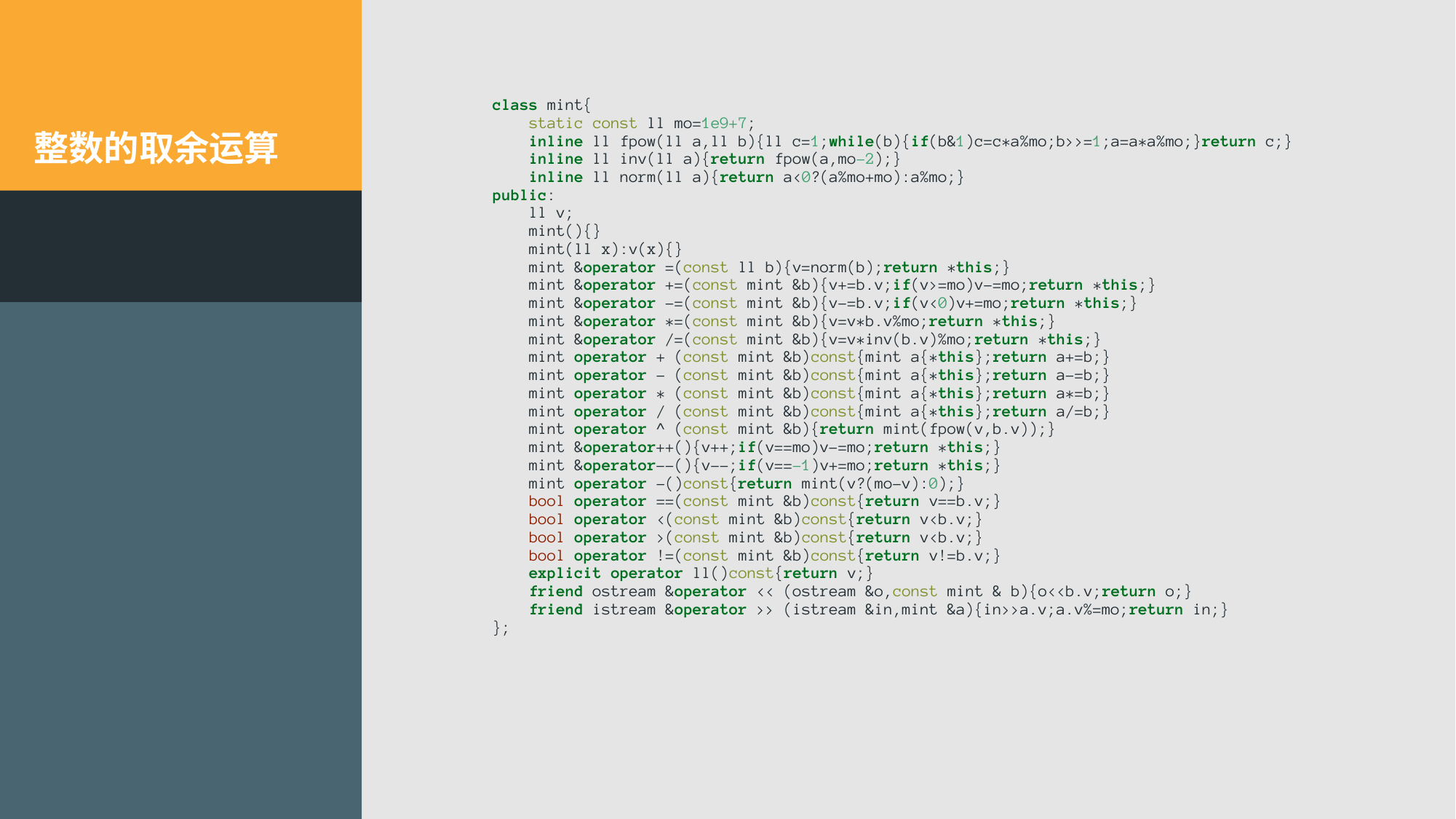

class mint{
    static const ll mo=1e9+7;
    inline ll fpow(ll a,ll b){ll c=1;while(b){if(b&1)c=c*a%mo;b>>=1;a=a*a%mo;}return c;}
    inline ll inv(ll a){return fpow(a,mo-2);}
    inline ll norm(ll a){return a<0?(a%mo+mo):a%mo;}
public:
    ll v;
    mint(){}
    mint(ll x):v(x){}
    mint &operator =(const ll b){v=norm(b);return *this;}
    mint &operator +=(const mint &b){v+=b.v;if(v>=mo)v-=mo;return *this;}
    mint &operator -=(const mint &b){v-=b.v;if(v<0)v+=mo;return *this;}
    mint &operator *=(const mint &b){v=v*b.v%mo;return *this;}
    mint &operator /=(const mint &b){v=v*inv(b.v)%mo;return *this;}
    mint operator + (const mint &b)const{mint a{*this};return a+=b;}
    mint operator - (const mint &b)const{mint a{*this};return a-=b;}
    mint operator * (const mint &b)const{mint a{*this};return a*=b;}
    mint operator / (const mint &b)const{mint a{*this};return a/=b;}
    mint operator ^ (const mint &b){return mint(fpow(v,b.v));}
    mint &operator++(){v++;if(v==mo)v-=mo;return *this;}
    mint &operator--(){v--;if(v==-1)v+=mo;return *this;}
    mint operator -()const{return mint(v?(mo-v):0);}
    bool operator ==(const mint &b)const{return v==b.v;}
    bool operator <(const mint &b)const{return v<b.v;}
    bool operator >(const mint &b)const{return v<b.v;}
    bool operator !=(const mint &b)const{return v!=b.v;}
    explicit operator ll()const{return v;}
    friend ostream &operator << (ostream &o,const mint & b){o<<b.v;return o;}
    friend istream &operator >> (istream &in,mint &a){in>>a.v;a.v%=mo;return in;}
};
# 整数的取余运算